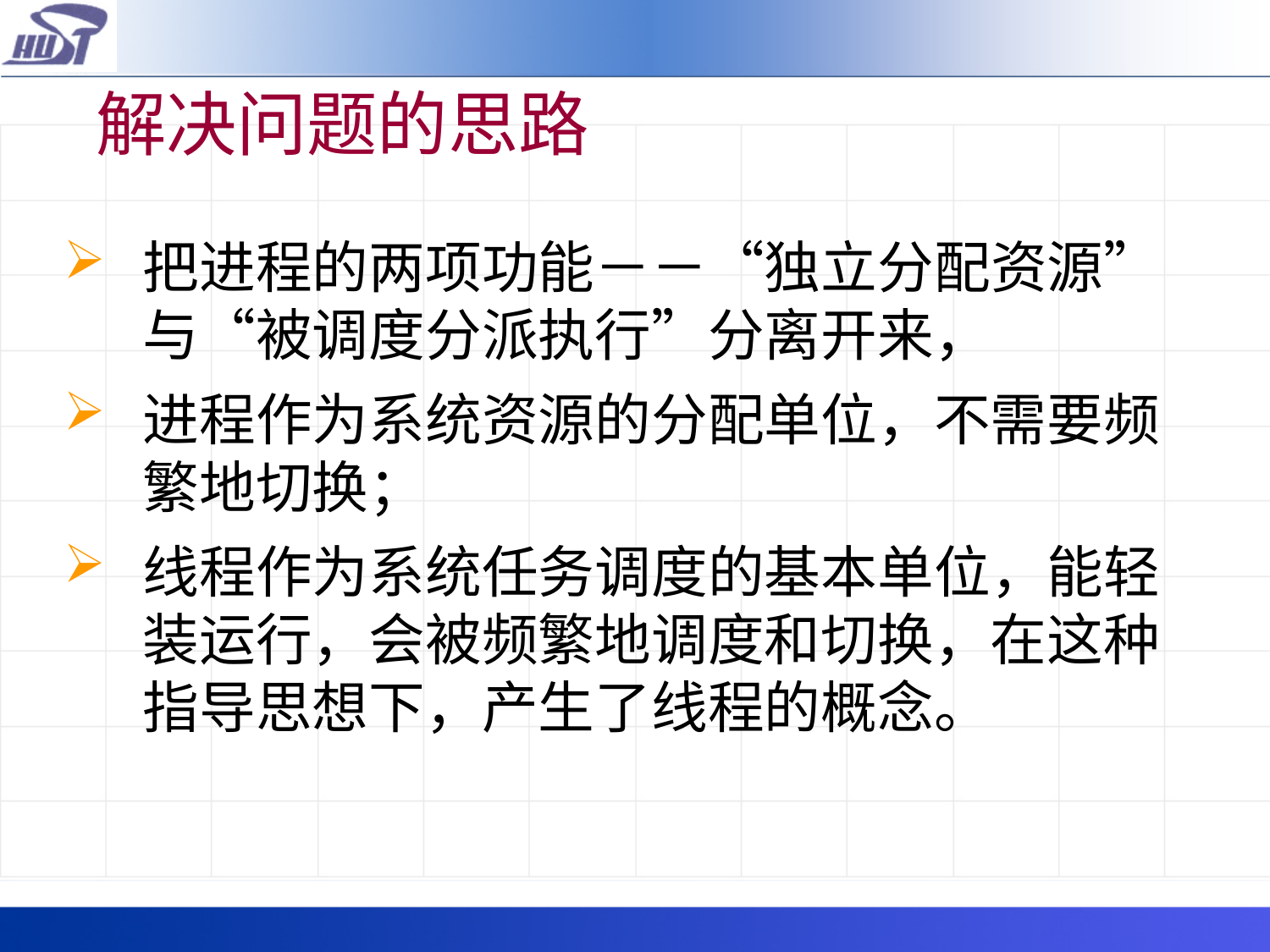

# 解决问题的思路
把进程的两项功能－－“独立分配资源”与“被调度分派执行”分离开来，
进程作为系统资源的分配单位，不需要频繁地切换；
线程作为系统任务调度的基本单位，能轻装运行，会被频繁地调度和切换，在这种指导思想下，产生了线程的概念。